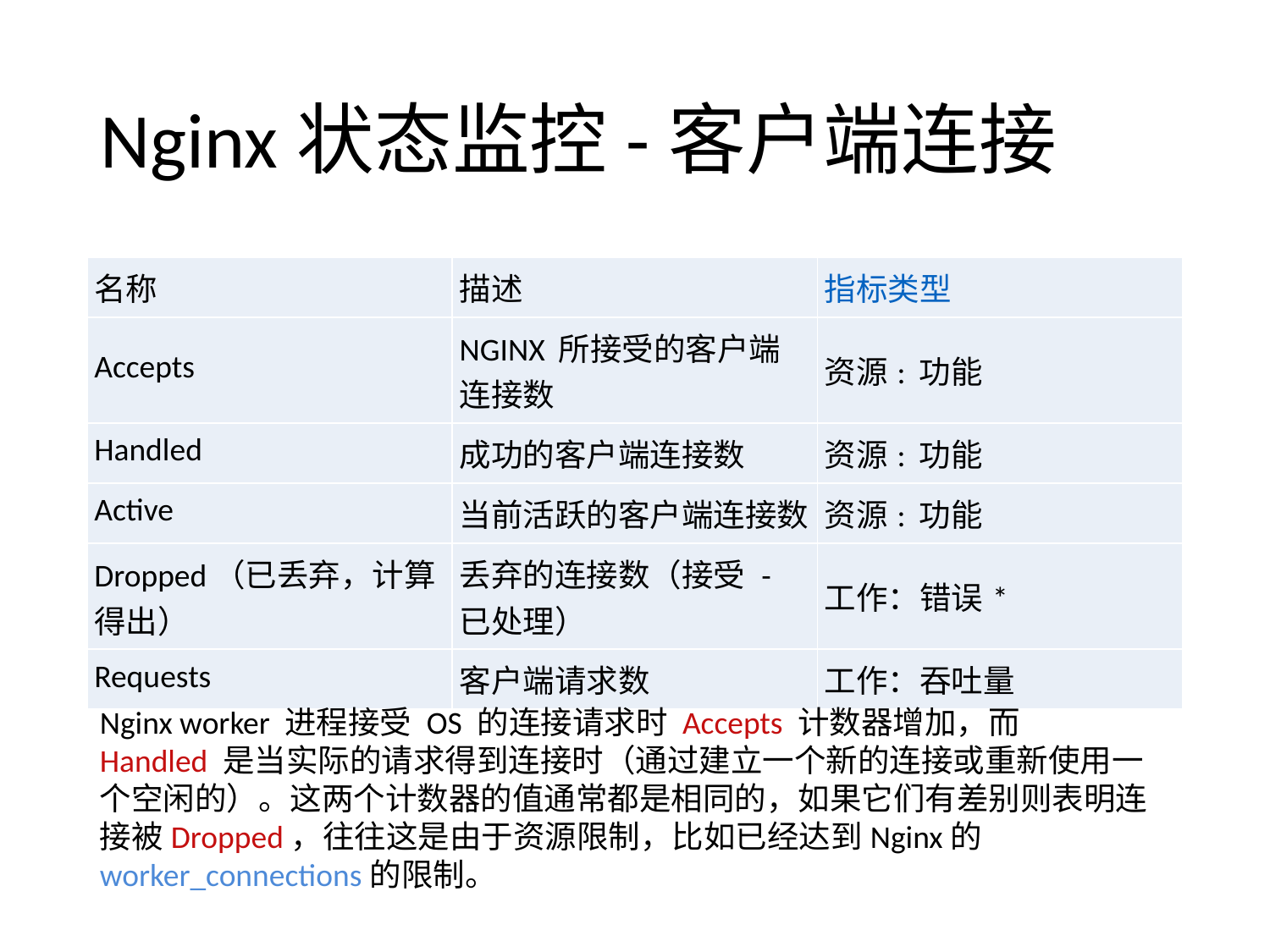

# Nginx状态监控-客户端连接
| 名称 | 描述 | 指标类型 |
| --- | --- | --- |
| Accepts | NGINX 所接受的客户端连接数 | 资源: 功能 |
| Handled | 成功的客户端连接数 | 资源: 功能 |
| Active | 当前活跃的客户端连接数 | 资源: 功能 |
| Dropped（已丢弃，计算得出） | 丢弃的连接数（接受 - 已处理） | 工作：错误\* |
| Requests | 客户端请求数 | 工作：吞吐量 |
Nginx worker 进程接受 OS 的连接请求时 Accepts 计数器增加，而Handled 是当实际的请求得到连接时（通过建立一个新的连接或重新使用一个空闲的）。这两个计数器的值通常都是相同的，如果它们有差别则表明连接被Dropped，往往这是由于资源限制，比如已经达到Nginx的worker_connections的限制。